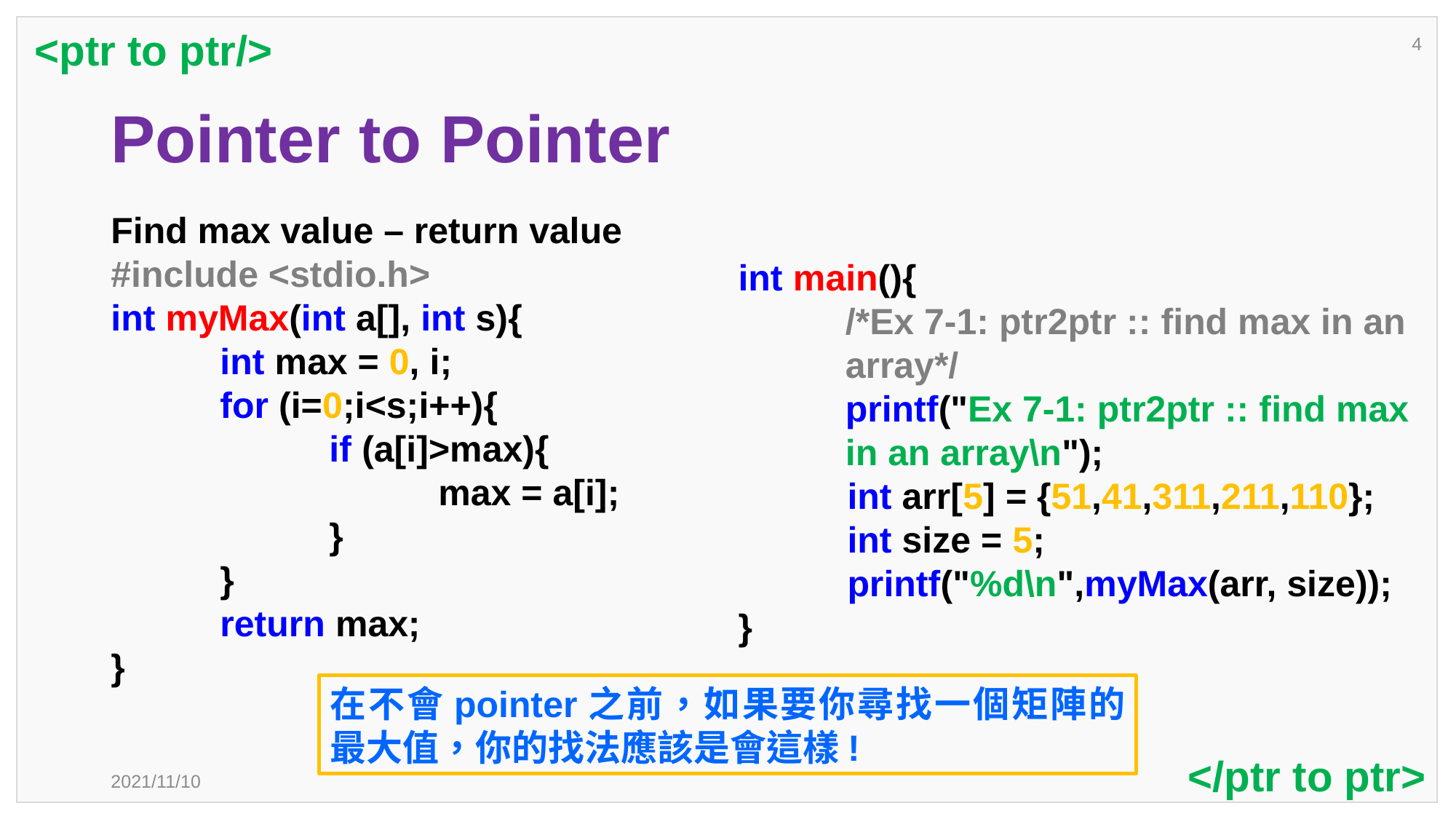

<ptr to ptr/>
4
# Pointer to Pointer
Find max value – return value
#include <stdio.h>
int myMax(int a[], int s){
	int max = 0, i;
	for (i=0;i<s;i++){
		if (a[i]>max){
			max = a[i];
		}
	}
	return max;
}
int main(){
	/*Ex 7-1: ptr2ptr :: find max in an array*/
	printf("Ex 7-1: ptr2ptr :: find max in an array\n");
	int arr[5] = {51,41,311,211,110};
	int size = 5;
	printf("%d\n",myMax(arr, size));
}
在不會pointer之前，如果要你尋找一個矩陣的最大值，你的找法應該是會這樣!
</ptr to ptr>
2021/11/10